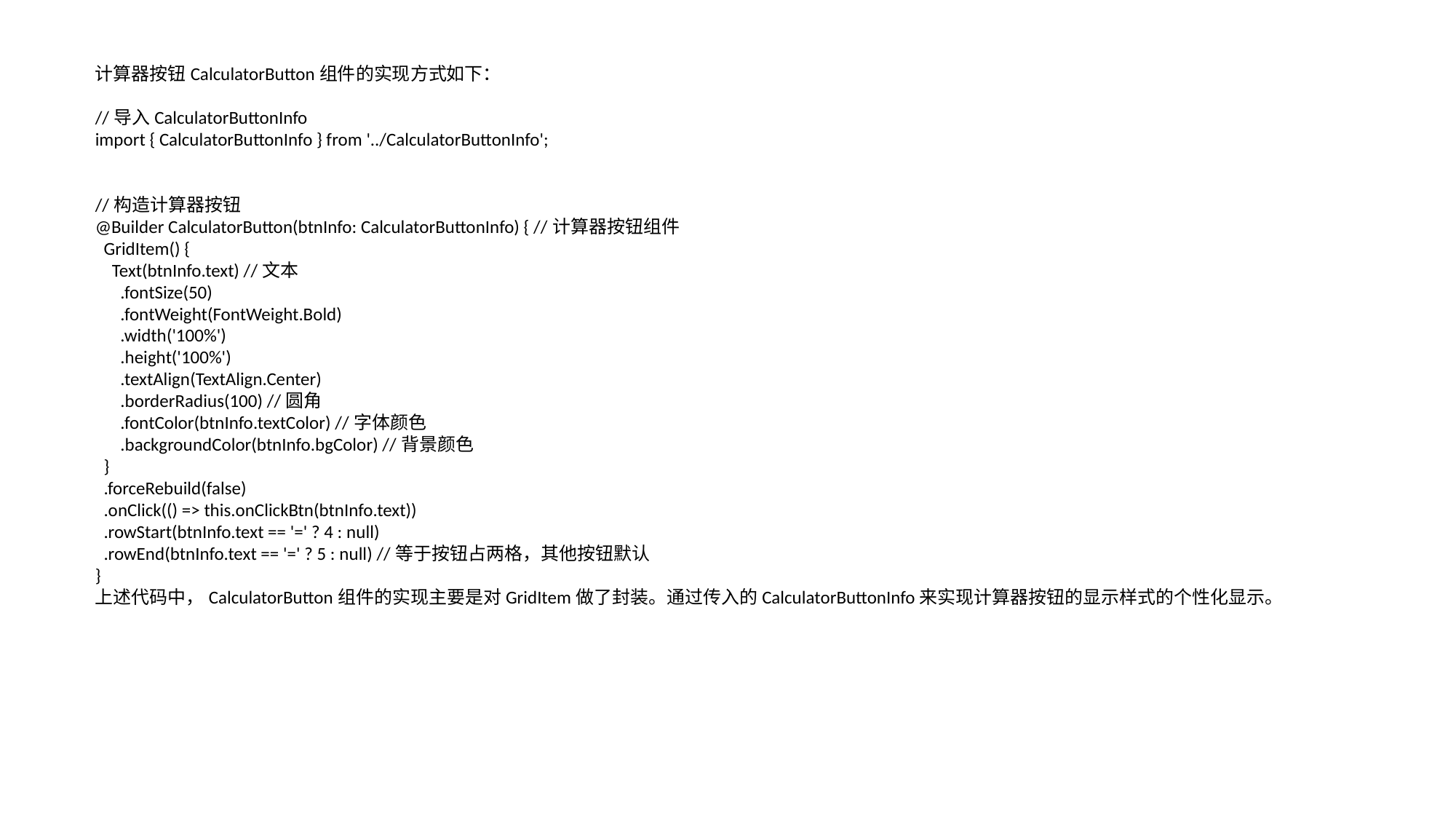

# 4.7.5  实现CalculatorButton组件
计算器按钮CalculatorButton组件的实现方式如下：

//导入CalculatorButtonInfo
import { CalculatorButtonInfo } from '../CalculatorButtonInfo';

//构造计算器按钮
@Builder CalculatorButton(btnInfo: CalculatorButtonInfo) { //计算器按钮组件
  GridItem() {
    Text(btnInfo.text) //文本
      .fontSize(50)
      .fontWeight(FontWeight.Bold)
      .width('100%')
      .height('100%')
      .textAlign(TextAlign.Center)
      .borderRadius(100) //圆角
      .fontColor(btnInfo.textColor) //字体颜色
      .backgroundColor(btnInfo.bgColor) //背景颜色
  }
  .forceRebuild(false)
  .onClick(() => this.onClickBtn(btnInfo.text))
  .rowStart(btnInfo.text == '=' ? 4 : null)
  .rowEnd(btnInfo.text == '=' ? 5 : null) //等于按钮占两格，其他按钮默认
}
上述代码中，CalculatorButton组件的实现主要是对GridItem做了封装。通过传入的CalculatorButtonInfo来实现计算器按钮的显示样式的个性化显示。